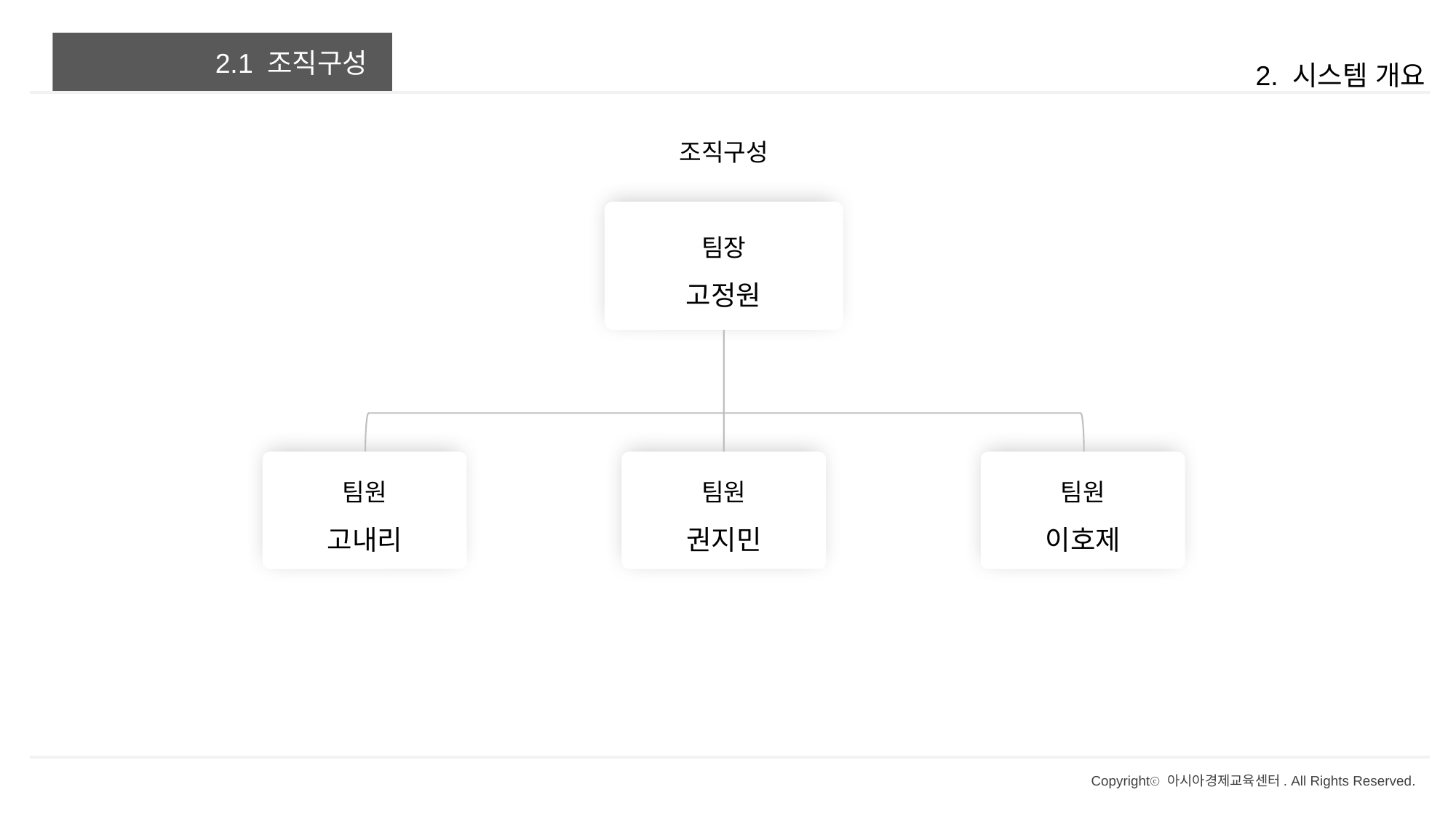

# 2.1 조직구성
2. 시스템 개요

조직구성

팀장
고정원

팀원
고내리
팀원
권지민
팀원
이호제